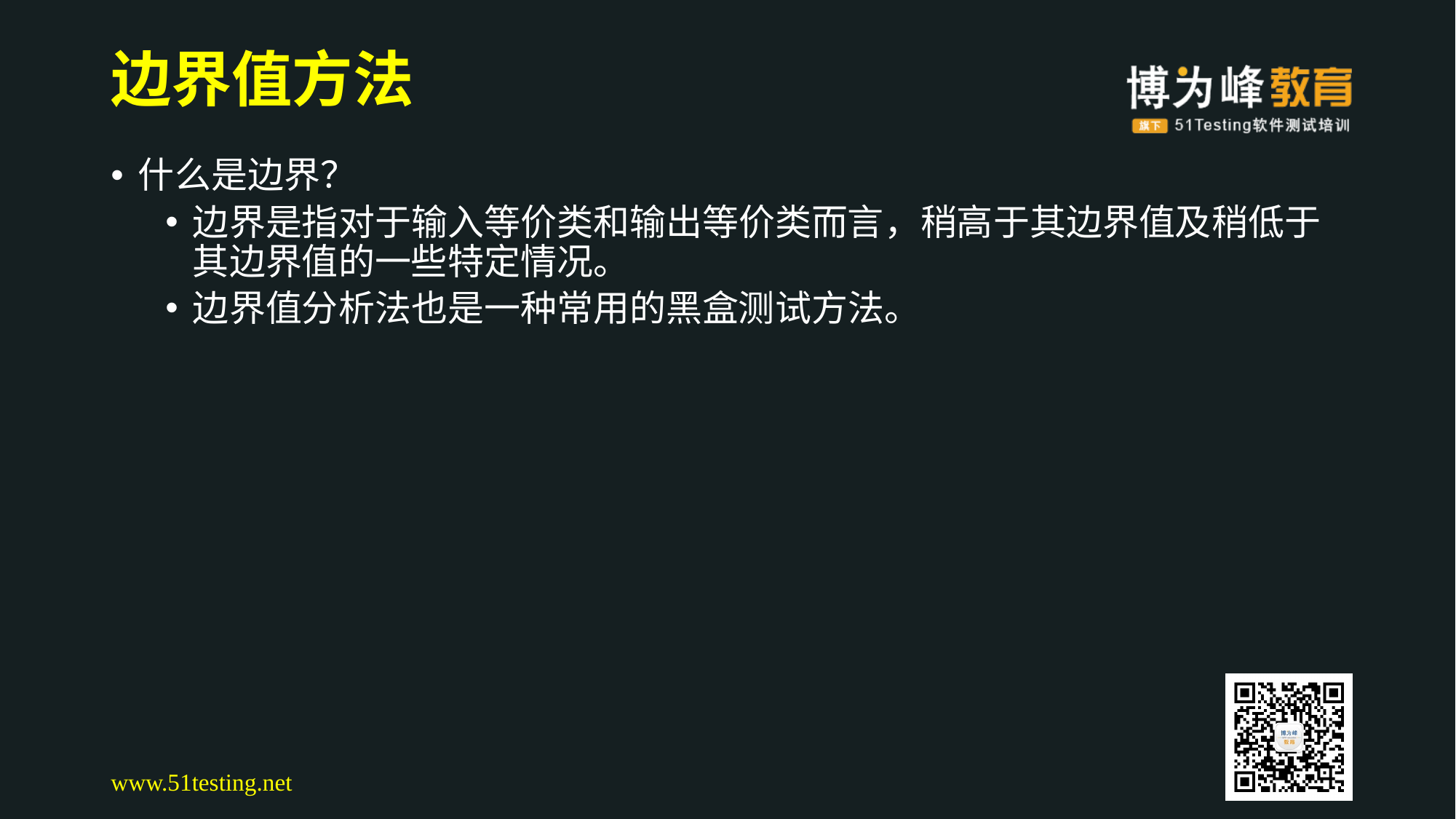

# 边界值方法
什么是边界？
边界是指对于输入等价类和输出等价类而言，稍高于其边界值及稍低于其边界值的一些特定情况。
边界值分析法也是一种常用的黑盒测试方法。

www.51testing.net